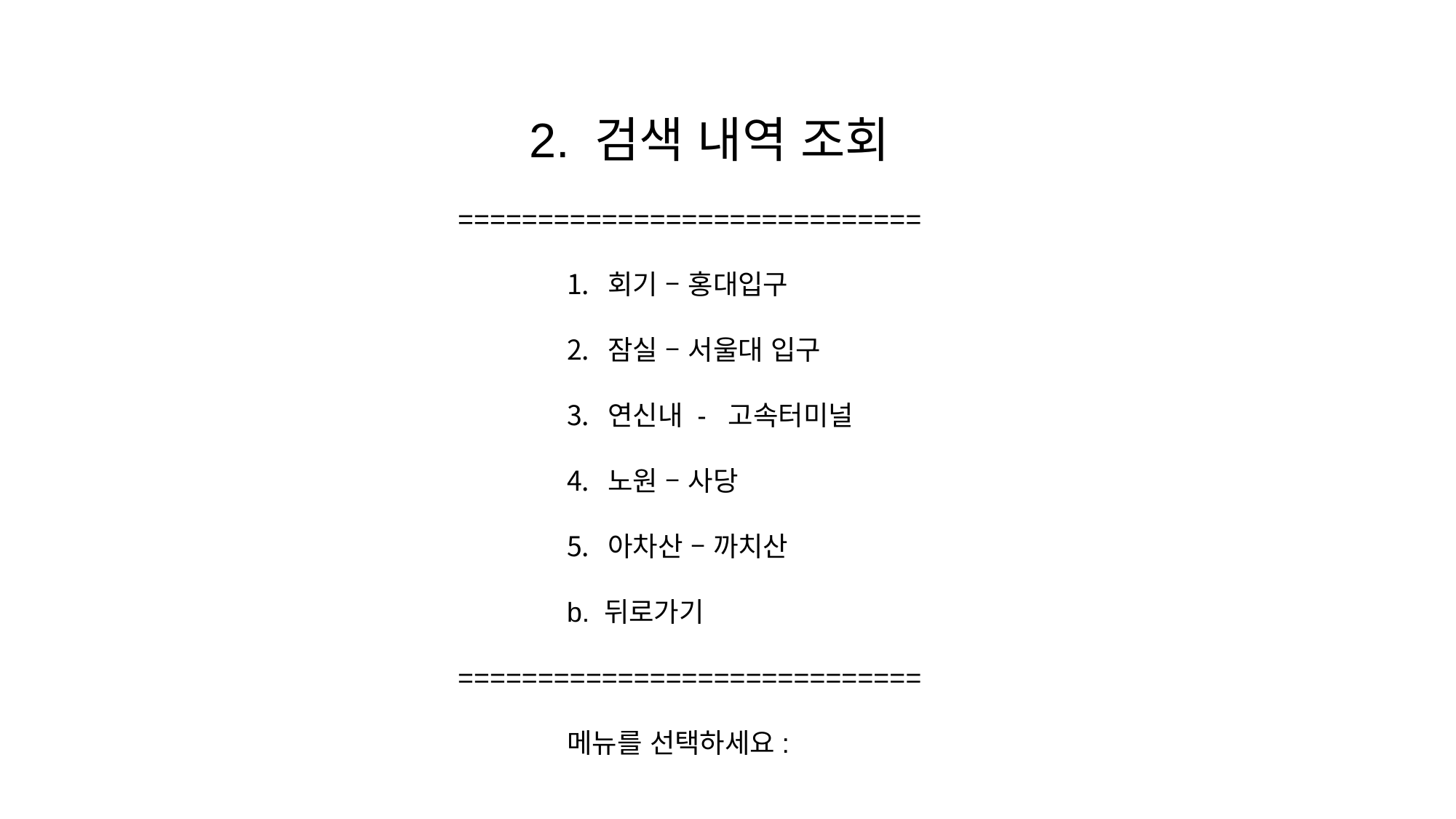

2. 검색 내역 조회
=============================

회기 – 홍대입구

잠실 – 서울대 입구

연신내 -  고속터미널

노원 – 사당

아차산 – 까치산

b. 뒤로가기

=============================

	메뉴를 선택하세요: